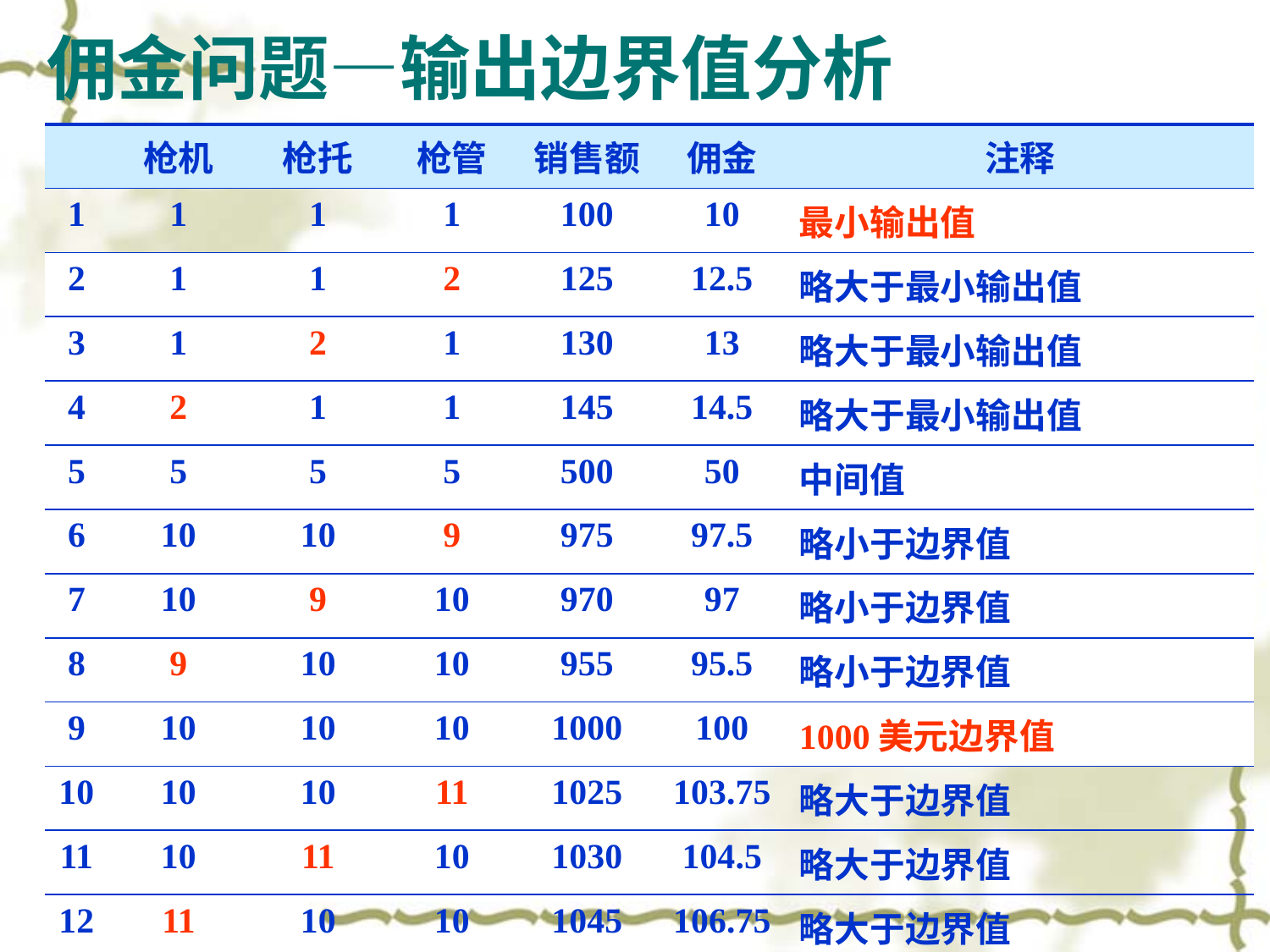

# 佣金问题—输出边界值分析
|  | 枪机 | 枪托 | 枪管 | 销售额 | 佣金 | 注释 |
| --- | --- | --- | --- | --- | --- | --- |
| 1 | 1 | 1 | 1 | 100 | 10 | 最小输出值 |
| 2 | 1 | 1 | 2 | 125 | 12.5 | 略大于最小输出值 |
| 3 | 1 | 2 | 1 | 130 | 13 | 略大于最小输出值 |
| 4 | 2 | 1 | 1 | 145 | 14.5 | 略大于最小输出值 |
| 5 | 5 | 5 | 5 | 500 | 50 | 中间值 |
| 6 | 10 | 10 | 9 | 975 | 97.5 | 略小于边界值 |
| 7 | 10 | 9 | 10 | 970 | 97 | 略小于边界值 |
| 8 | 9 | 10 | 10 | 955 | 95.5 | 略小于边界值 |
| 9 | 10 | 10 | 10 | 1000 | 100 | 1000美元边界值 |
| 10 | 10 | 10 | 11 | 1025 | 103.75 | 略大于边界值 |
| 11 | 10 | 11 | 10 | 1030 | 104.5 | 略大于边界值 |
| 12 | 11 | 10 | 10 | 1045 | 106.75 | 略大于边界值 |
| 13 | 14 | 14 | 14 | 1400 | 160 | 中间值 |